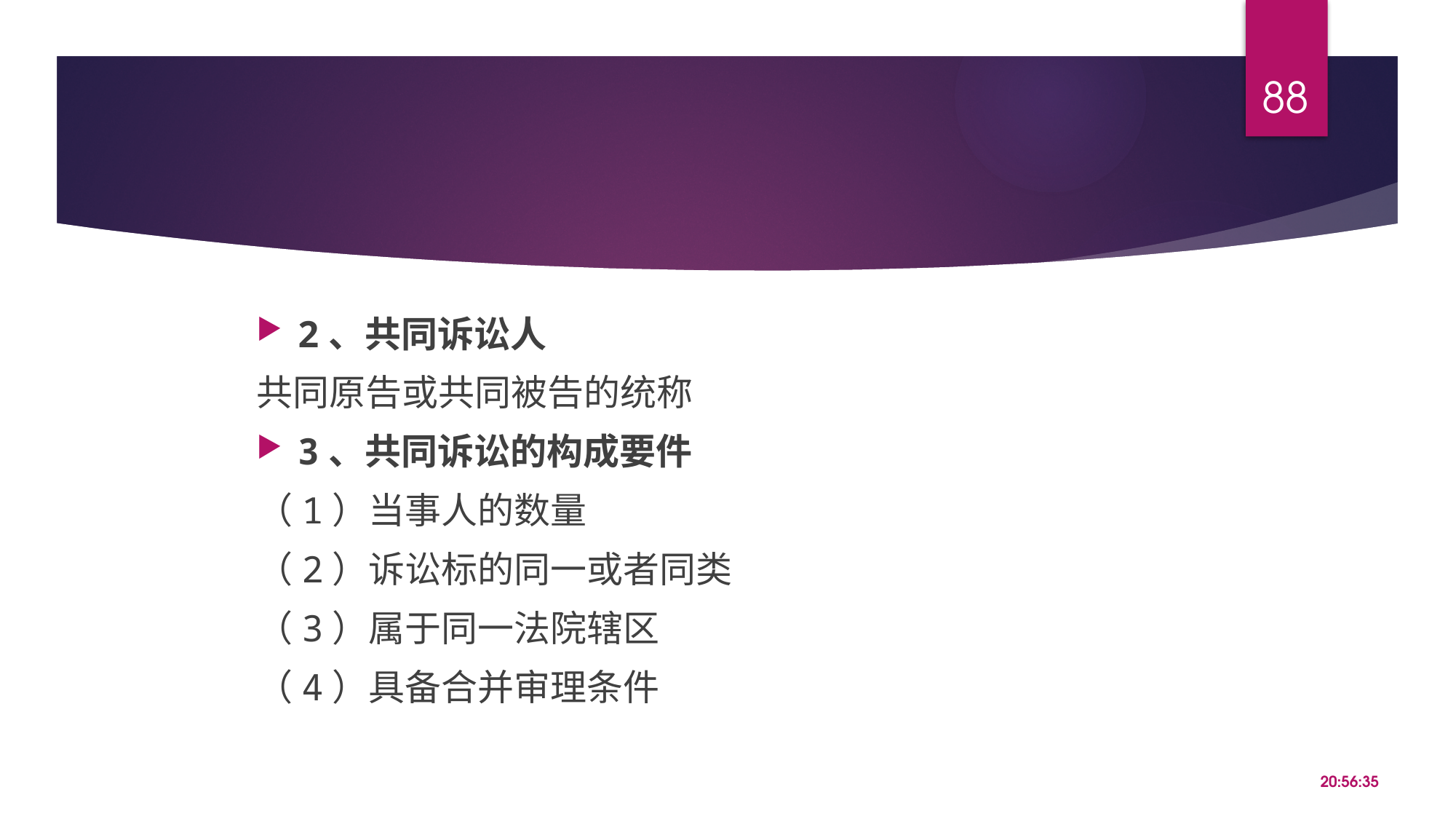

88
#
2、共同诉讼人
共同原告或共同被告的统称
3、共同诉讼的构成要件
（1）当事人的数量
（2）诉讼标的同一或者同类
（3）属于同一法院辖区
（4）具备合并审理条件

20:56:35